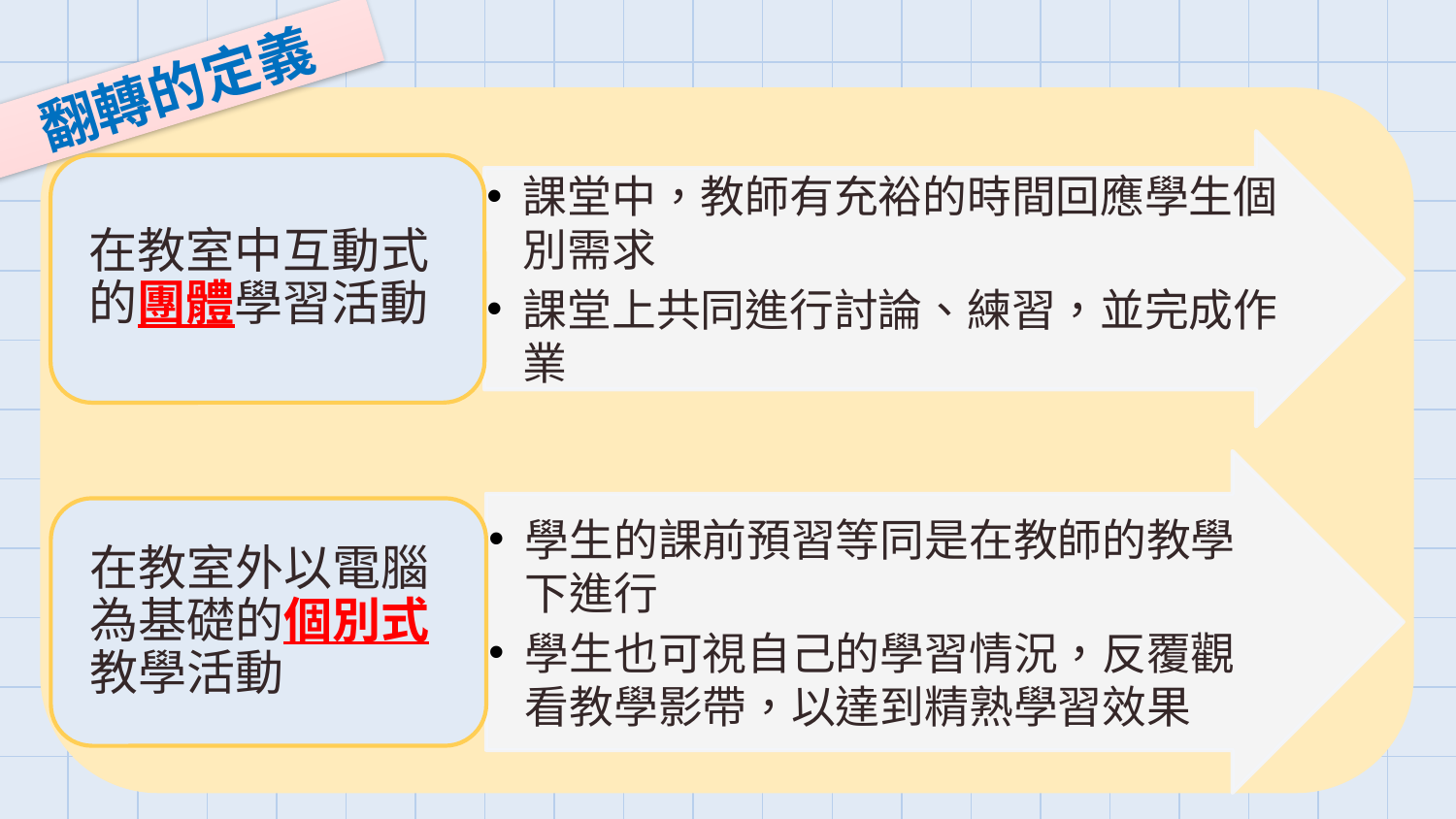

翻轉的定義

課堂中，教師有充裕的時間回應學生個別需求
課堂上共同進行討論、練習，並完成作業
在教室中互動式的團體學習活動
學生的課前預習等同是在教師的教學下進行
學生也可視自己的學習情況，反覆觀看教學影帶，以達到精熟學習效果
在教室外以電腦為基礎的個別式教學活動